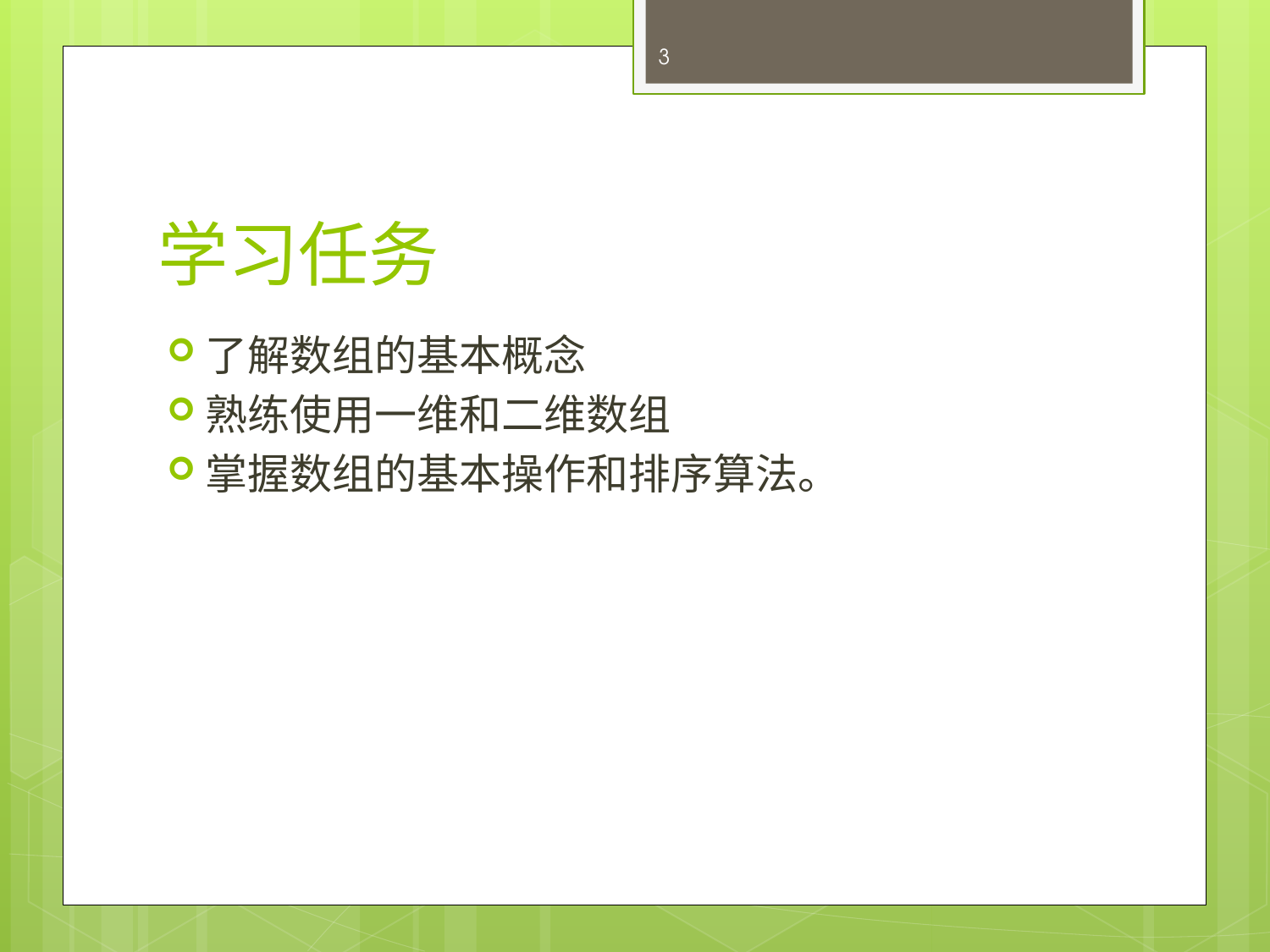

3
# 学习任务
了解数组的基本概念
熟练使用一维和二维数组
掌握数组的基本操作和排序算法。